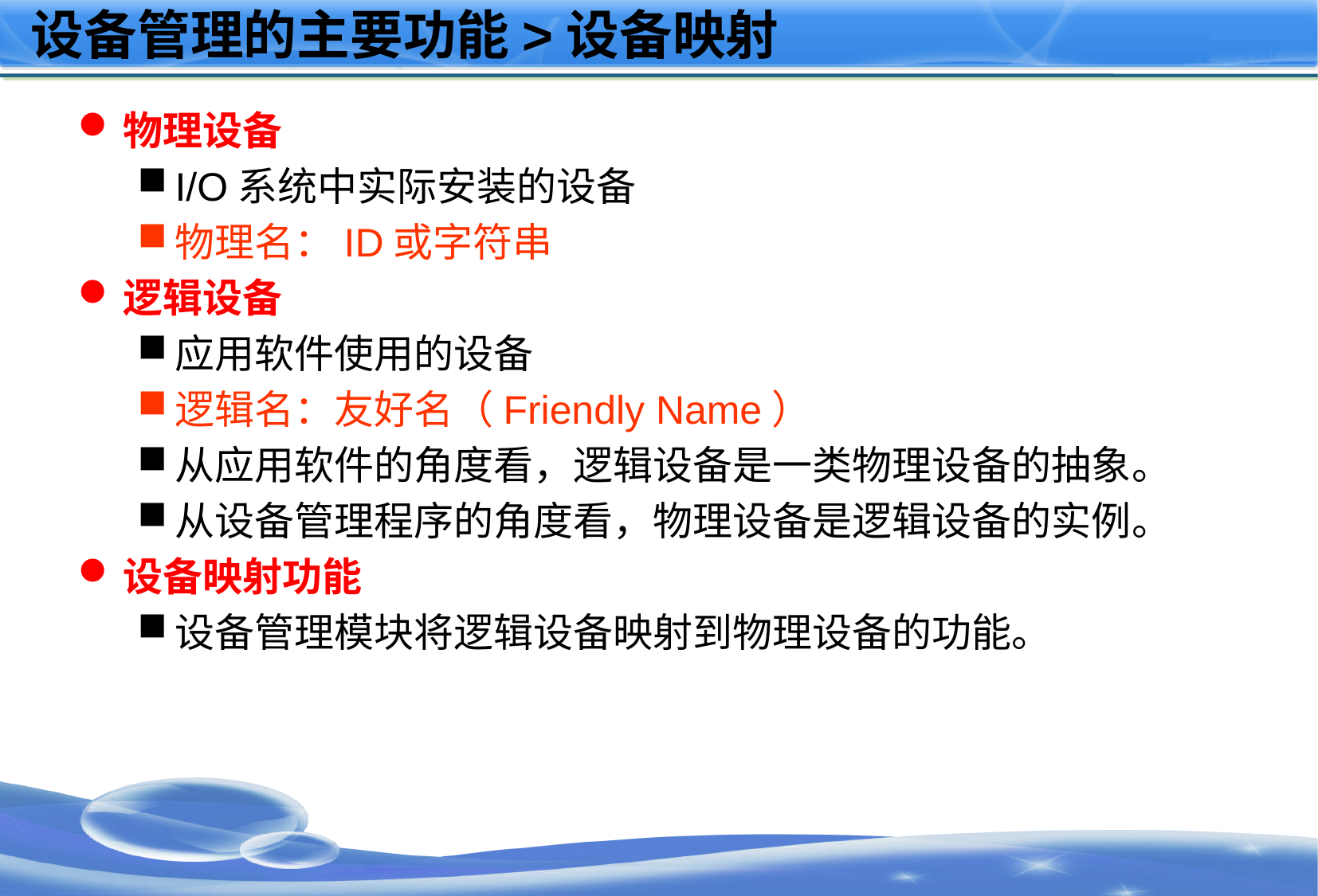

# 设备管理的主要功能>设备映射
物理设备
I/O系统中实际安装的设备
物理名：ID或字符串
逻辑设备
应用软件使用的设备
逻辑名：友好名（Friendly Name）
从应用软件的角度看，逻辑设备是一类物理设备的抽象。
从设备管理程序的角度看，物理设备是逻辑设备的实例。
设备映射功能
设备管理模块将逻辑设备映射到物理设备的功能。